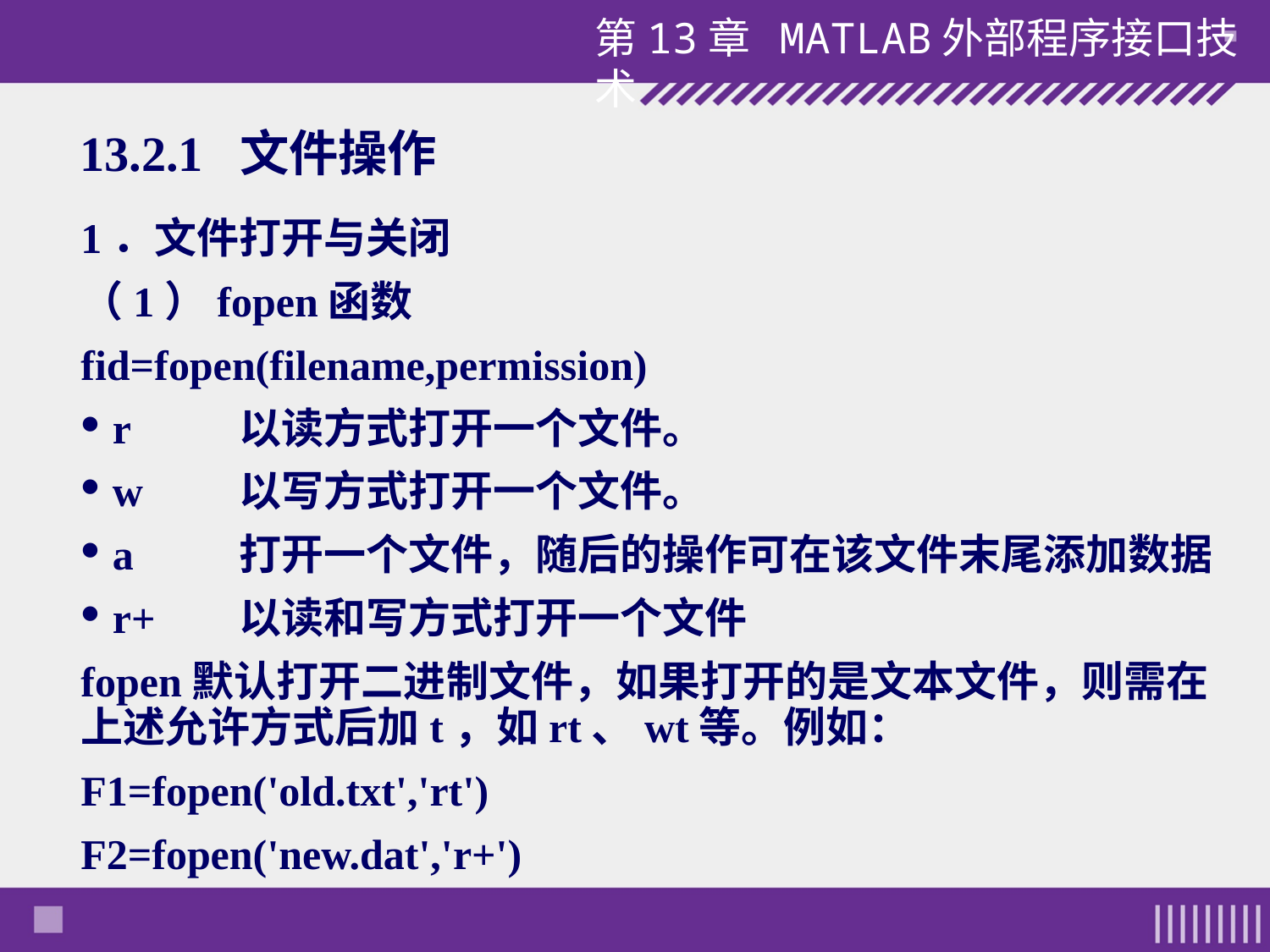

# 13.2.1  文件操作
1．文件打开与关闭
（1）fopen函数
fid=fopen(filename,permission)
r	以读方式打开一个文件。
w	以写方式打开一个文件。
a	打开一个文件，随后的操作可在该文件末尾添加数据
r+	以读和写方式打开一个文件
fopen默认打开二进制文件，如果打开的是文本文件，则需在上述允许方式后加t，如rt、wt等。例如：
F1=fopen('old.txt','rt')
F2=fopen('new.dat','r+')